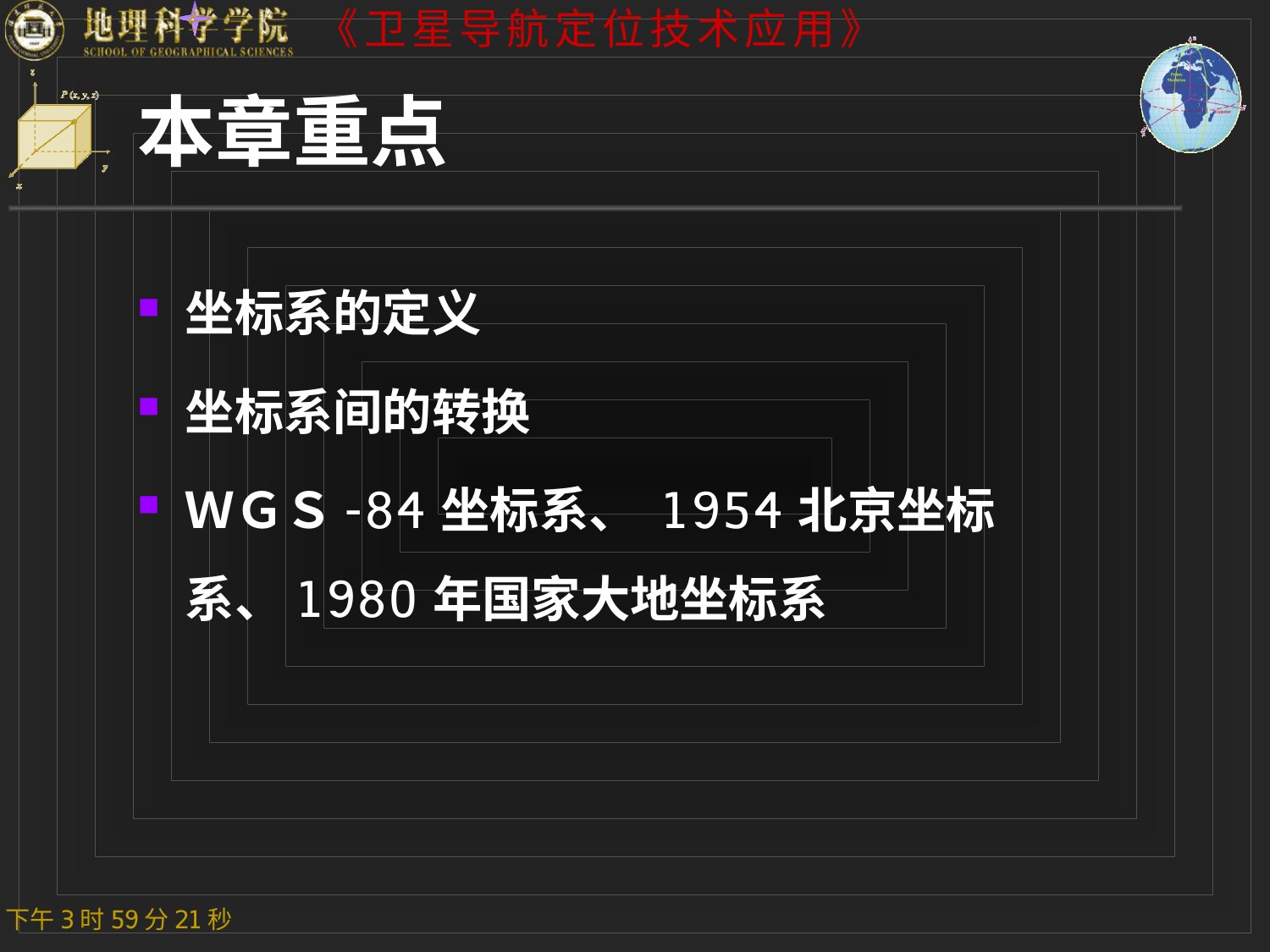

# 本章重点
坐标系的定义
坐标系间的转换
ＷＧＳ-84坐标系、 1954北京坐标系、1980年国家大地坐标系

下午3时59分21秒